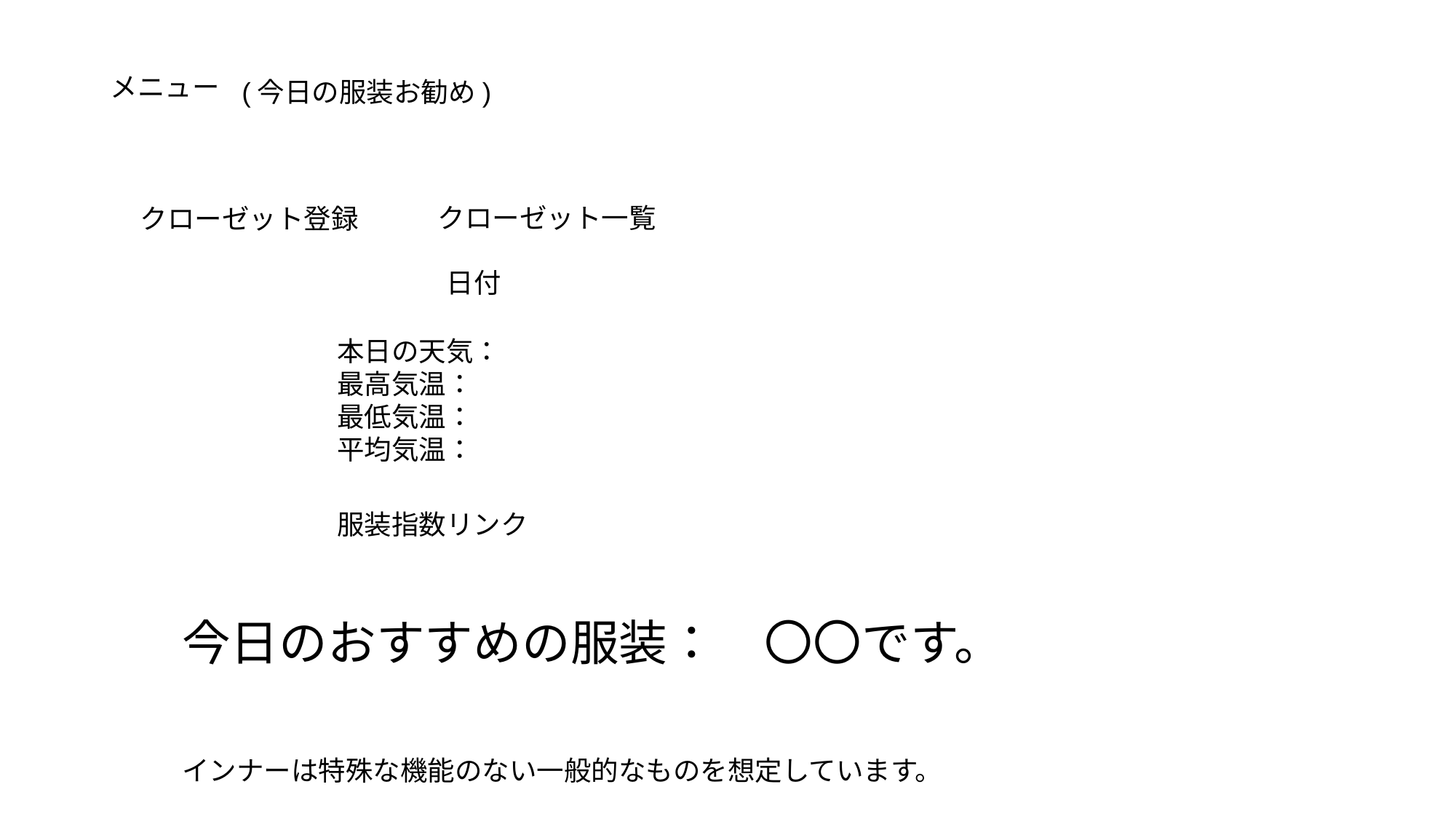

メニュー
(今日の服装お勧め)
クローゼット一覧
クローゼット登録
日付
本日の天気：
最高気温：
最低気温：
平均気温：
服装指数リンク
今日のおすすめの服装：　〇〇です。
インナーは特殊な機能のない一般的なものを想定しています。